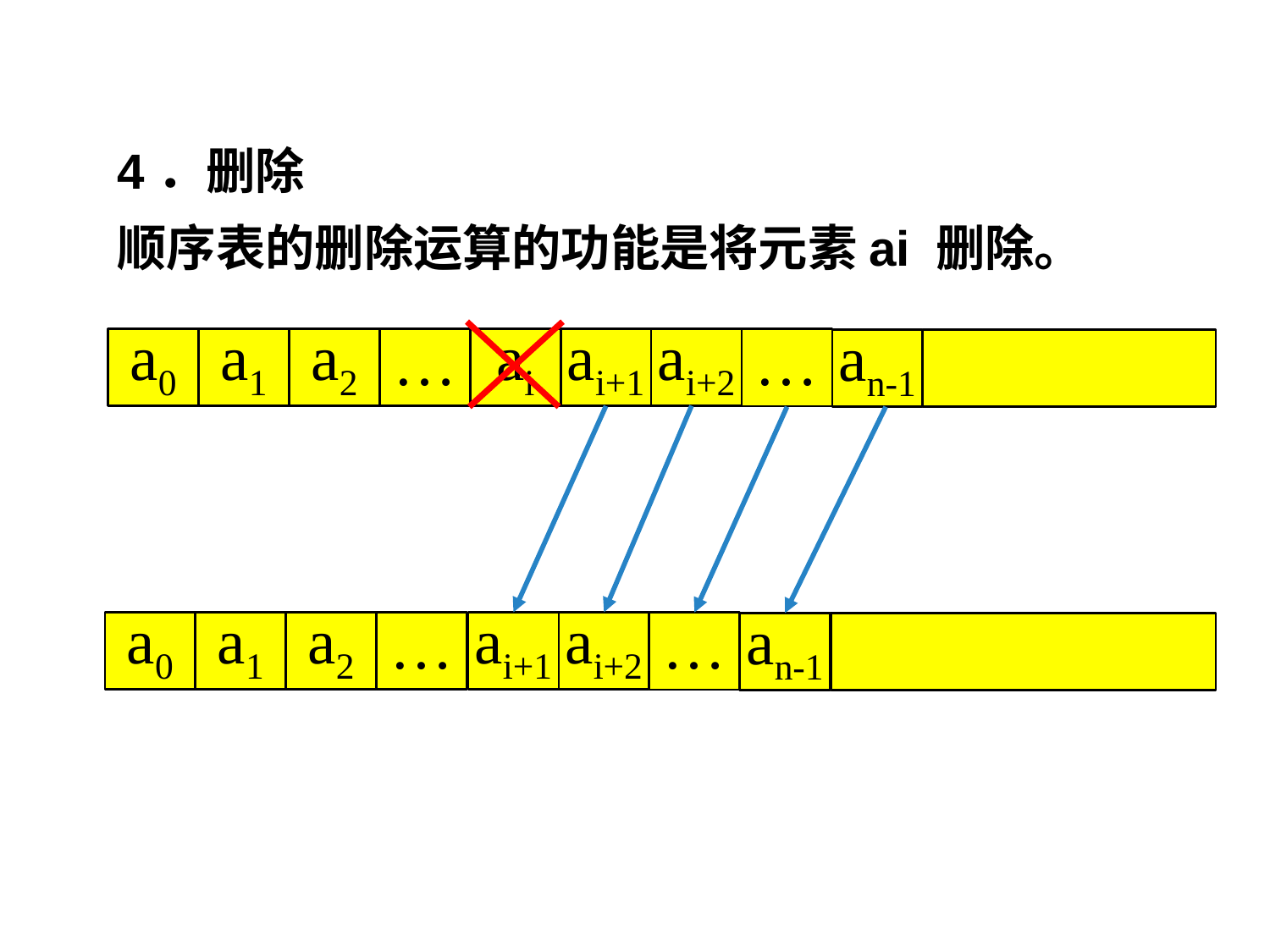

4．删除
顺序表的删除运算的功能是将元素ai 删除。
a0
a1
a2
…
ai
ai+1
ai+2
…

an-1
a0
a1
a2
…
ai+1
ai+2
…

an-1